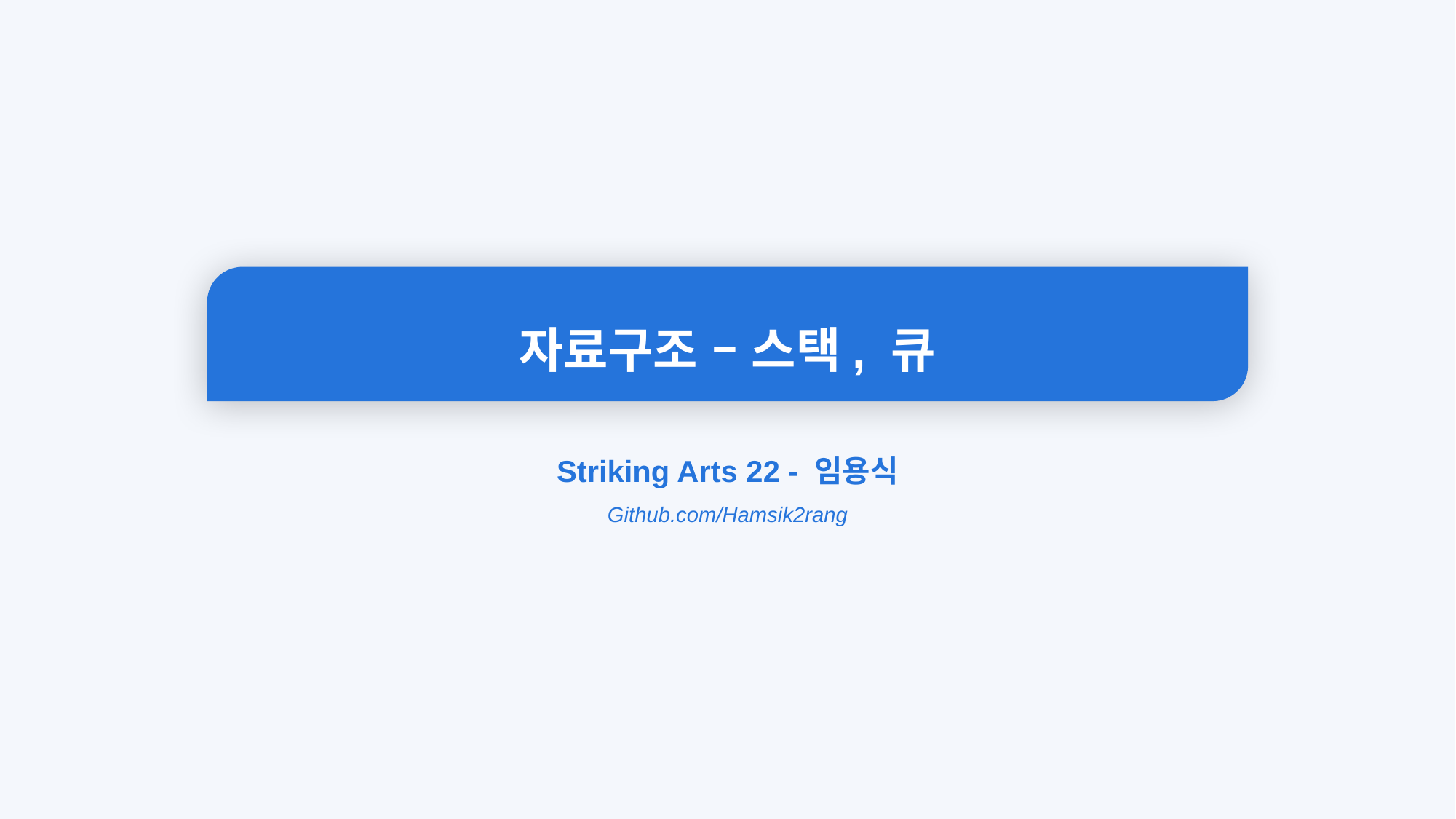

자료구조 – 스택, 큐
Striking Arts 22 - 임용식
Github.com/Hamsik2rang